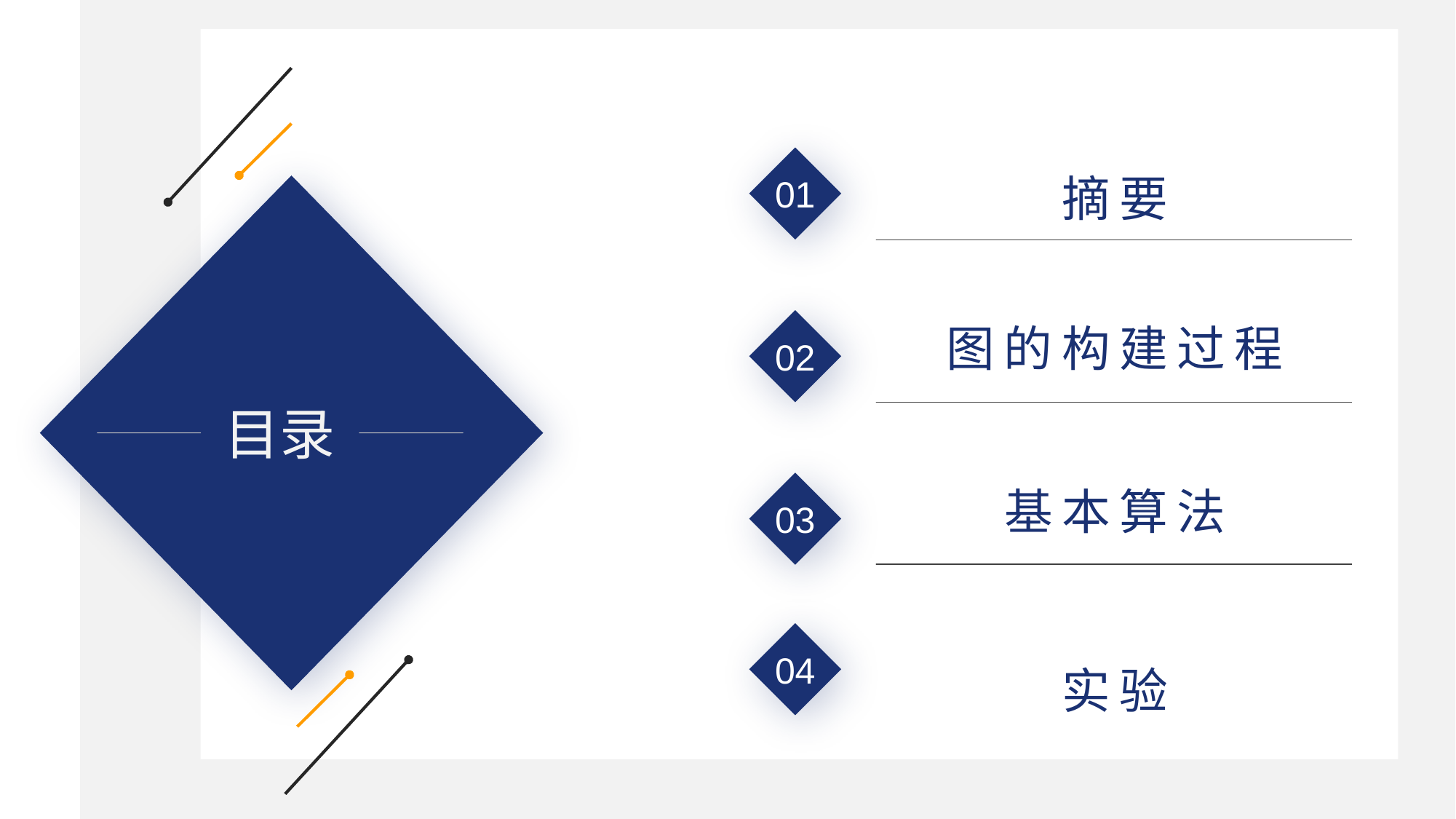

摘要
01

CONTENTS
目录
02
图的构建过程
03
基本算法
04
实验